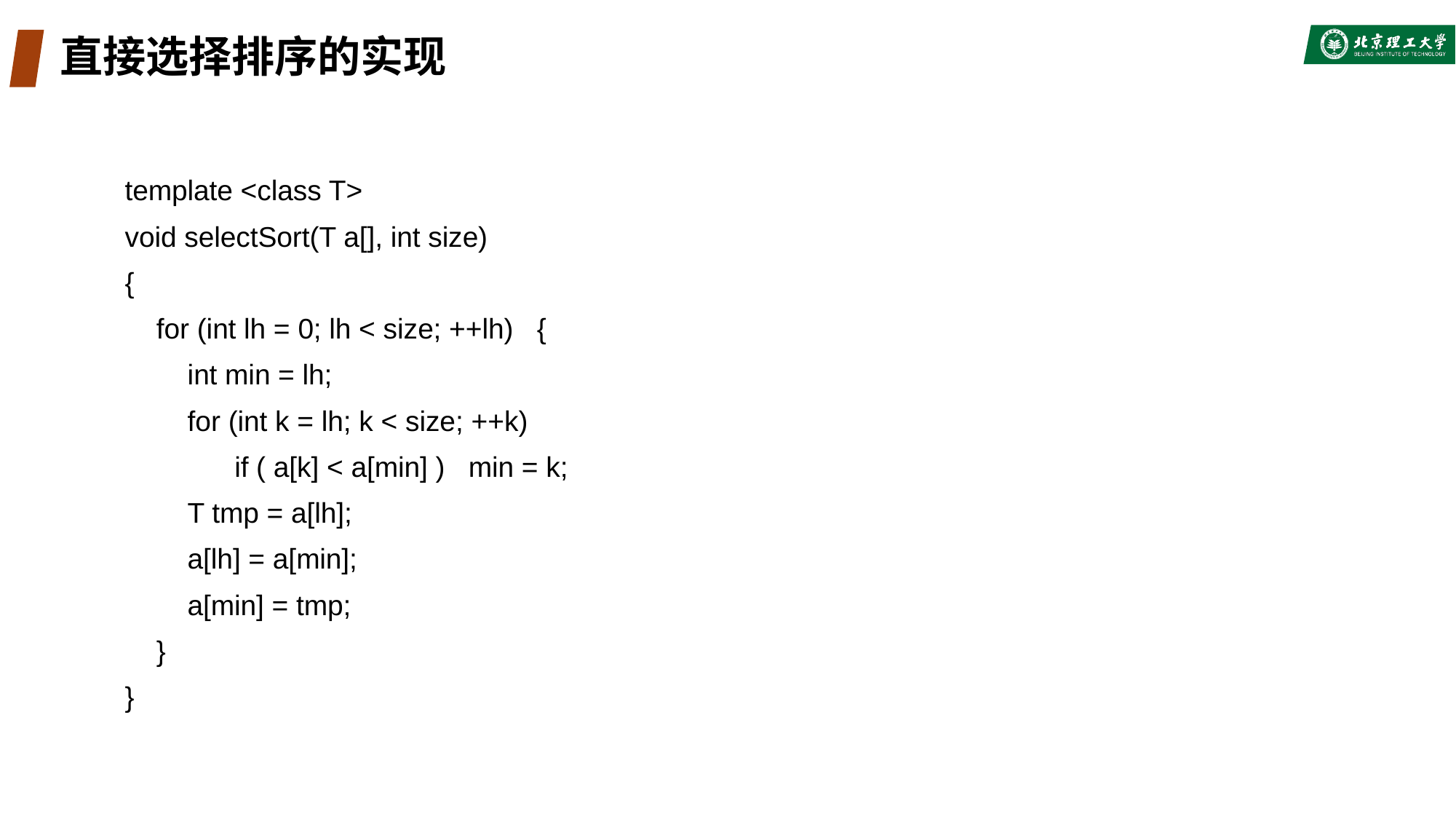

# 直接选择排序的实现
template <class T>
void selectSort(T a[], int size)
{
    for (int lh = 0; lh < size; ++lh)   {
        int min = lh;
        for (int k = lh; k < size; ++k)
              if ( a[k] < a[min] )   min = k;
        T tmp = a[lh];
        a[lh] = a[min];
        a[min] = tmp;
    }
}